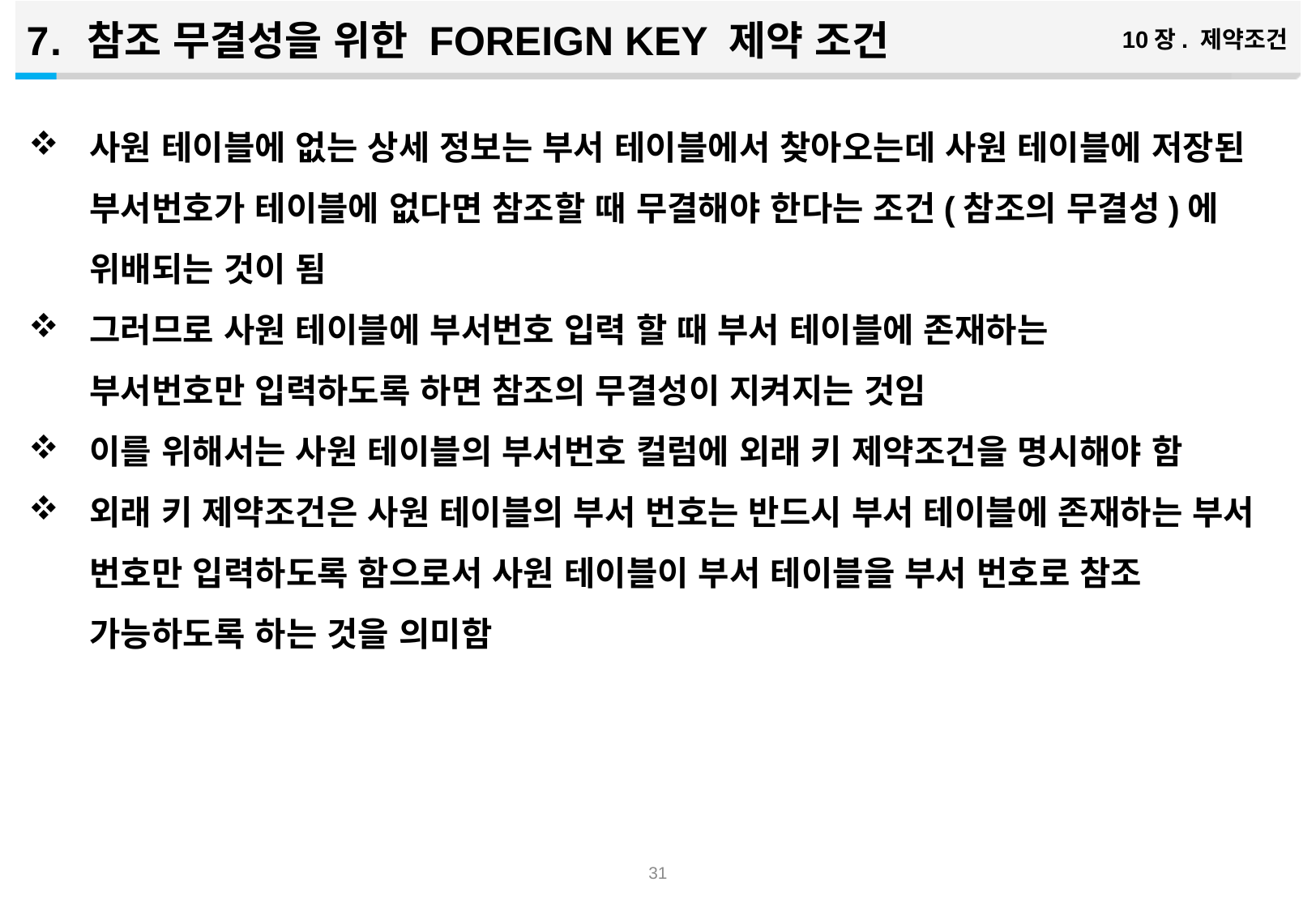

참조 무결성을 위한 FOREIGN KEY 제약 조건
10장. 제약조건
사원 테이블에 없는 상세 정보는 부서 테이블에서 찾아오는데 사원 테이블에 저장된 부서번호가 테이블에 없다면 참조할 때 무결해야 한다는 조건(참조의 무결성)에 위배되는 것이 됨
그러므로 사원 테이블에 부서번호 입력 할 때 부서 테이블에 존재하는           부서번호만 입력하도록 하면 참조의 무결성이 지켜지는 것임
이를 위해서는 사원 테이블의 부서번호 컬럼에 외래 키 제약조건을 명시해야 함
외래 키 제약조건은 사원 테이블의 부서 번호는 반드시 부서 테이블에 존재하는 부서 번호만 입력하도록 함으로서 사원 테이블이 부서 테이블을 부서 번호로 참조 가능하도록 하는 것을 의미함
31